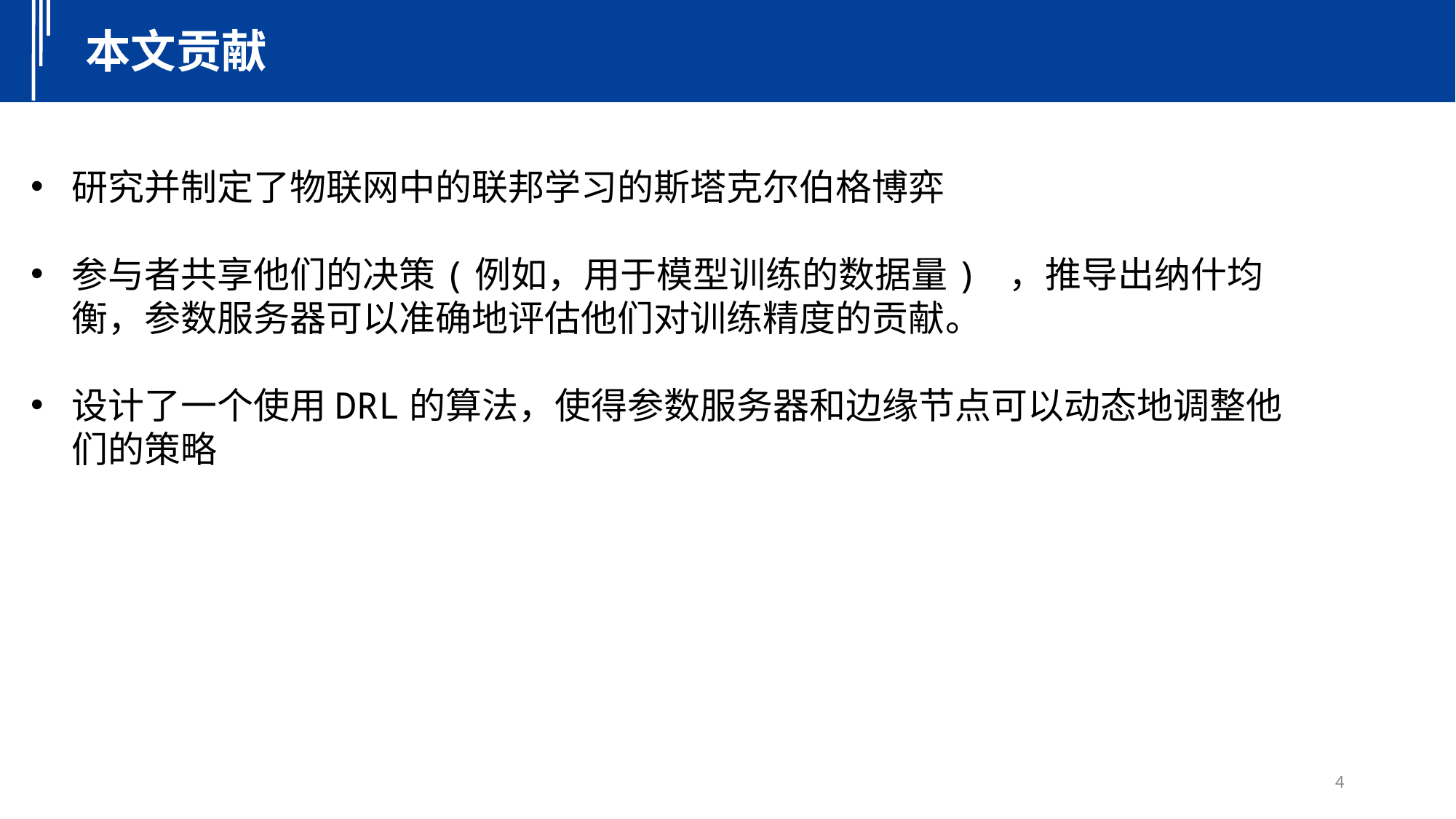

本文贡献
研究并制定了物联网中的联邦学习的斯塔克尔伯格博弈

参与者共享他们的决策(例如，用于模型训练的数据量) ，推导出纳什均衡，参数服务器可以准确地评估他们对训练精度的贡献。

设计了一个使用DRL的算法，使得参数服务器和边缘节点可以动态地调整他们的策略

4